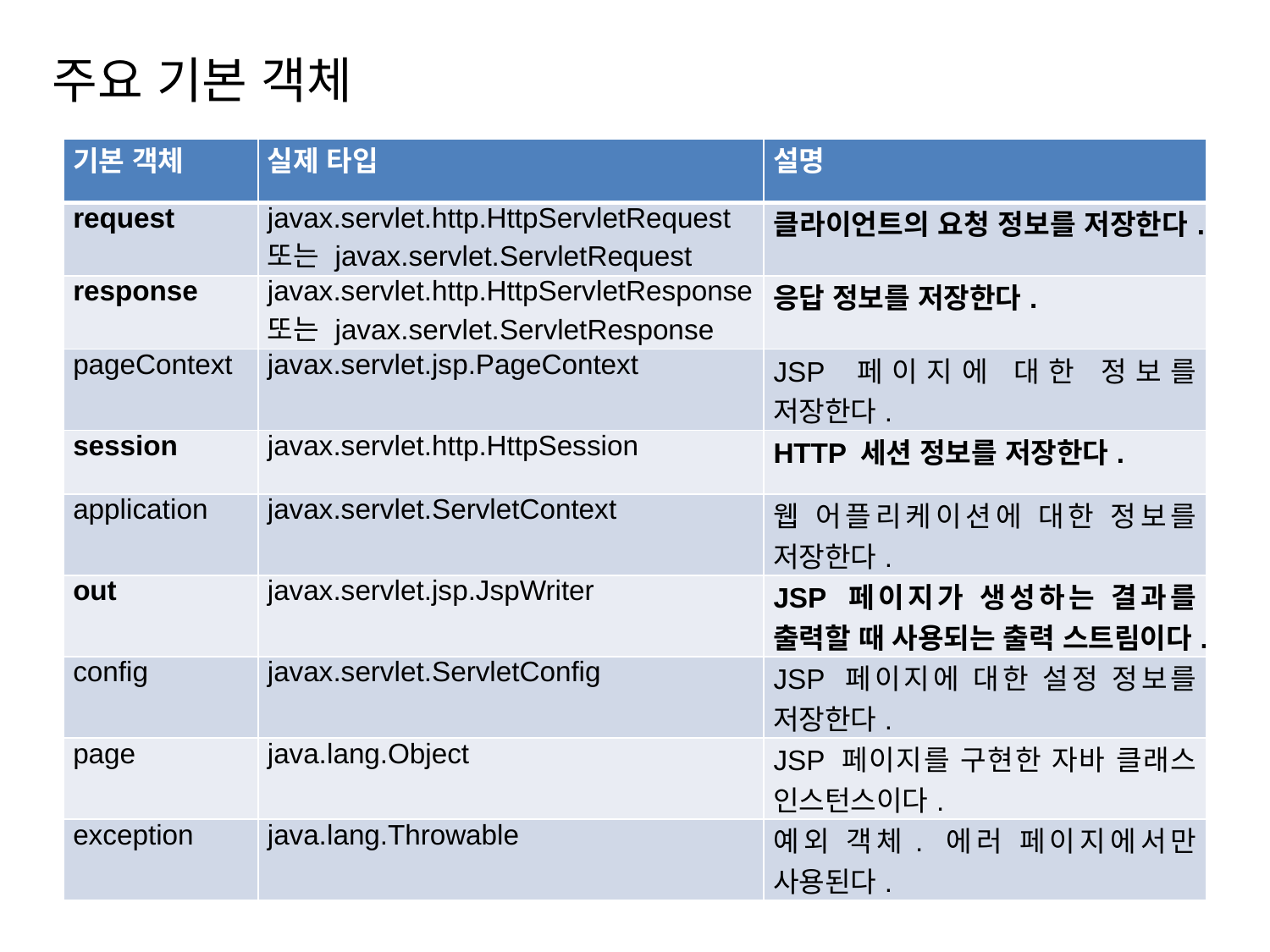

# 주요 기본 객체
| 기본 객체 | 실제 타입 | 설명 |
| --- | --- | --- |
| request | javax.servlet.http.HttpServletRequest 또는 javax.servlet.ServletRequest | 클라이언트의 요청 정보를 저장한다. |
| response | javax.servlet.http.HttpServletResponse 또는 javax.servlet.ServletResponse | 응답 정보를 저장한다. |
| pageContext | javax.servlet.jsp.PageContext | JSP 페이지에 대한 정보를 저장한다. |
| session | javax.servlet.http.HttpSession | HTTP 세션 정보를 저장한다. |
| application | javax.servlet.ServletContext | 웹 어플리케이션에 대한 정보를 저장한다. |
| out | javax.servlet.jsp.JspWriter | JSP 페이지가 생성하는 결과를 출력할 때 사용되는 출력 스트림이다. |
| config | javax.servlet.ServletConfig | JSP 페이지에 대한 설정 정보를 저장한다. |
| page | java.lang.Object | JSP 페이지를 구현한 자바 클래스 인스턴스이다. |
| exception | java.lang.Throwable | 예외 객체. 에러 페이지에서만 사용된다. |